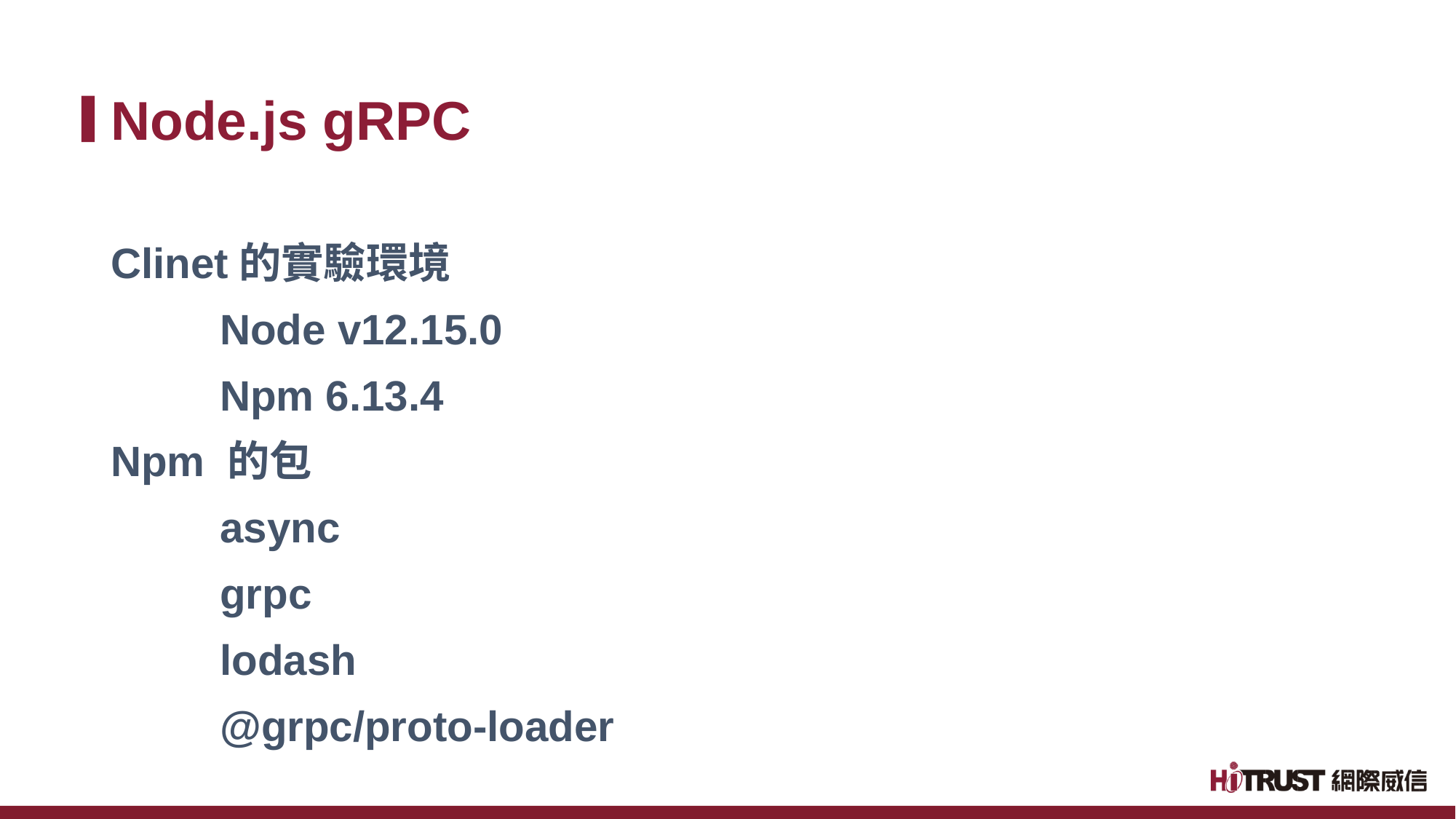

# Node.js gRPC

Clinet的實驗環境
	Node v12.15.0
	Npm 6.13.4
Npm 的包
	async
	grpc
	lodash
	@grpc/proto-loader